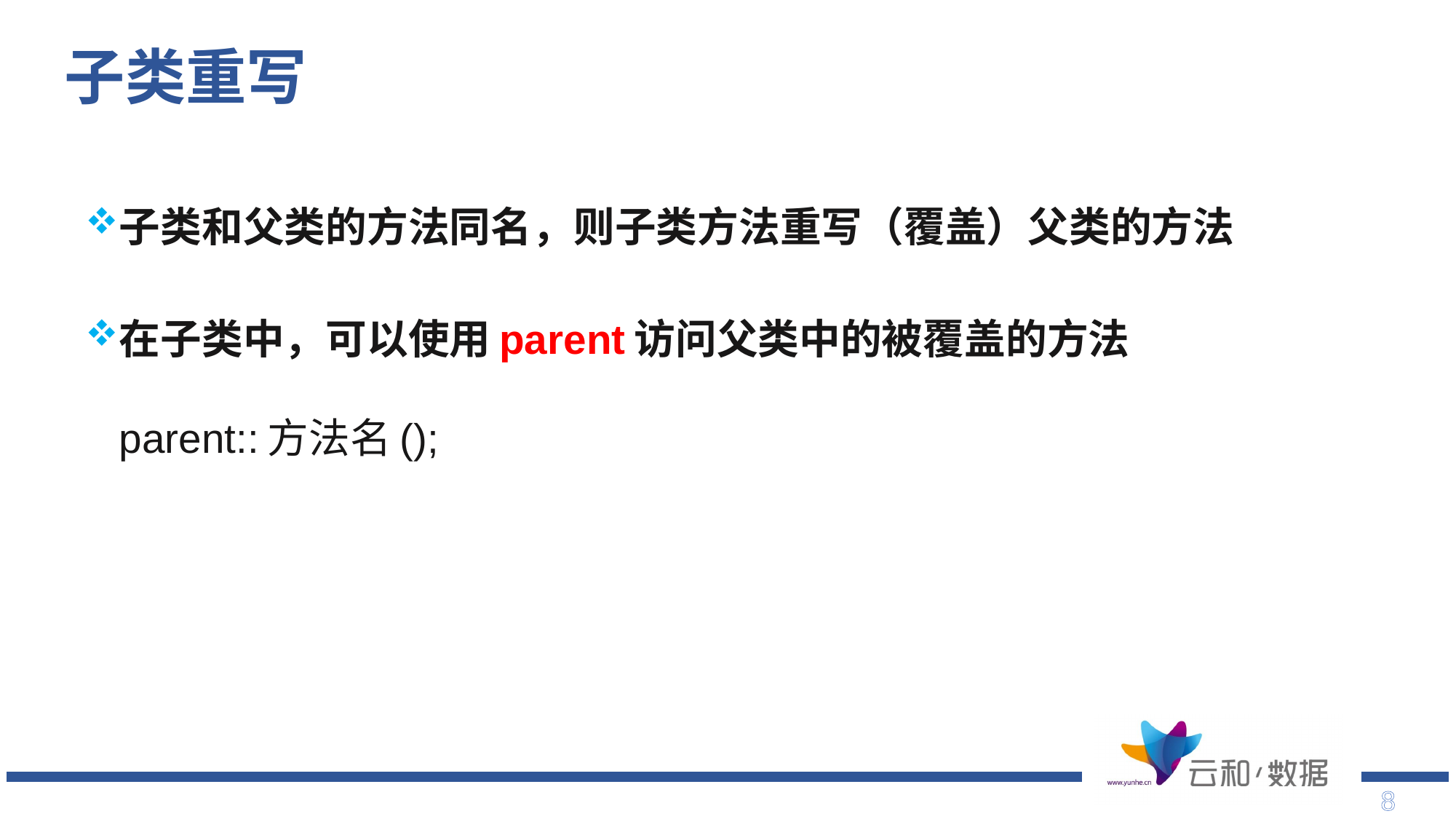

# 子类重写
子类和父类的方法同名，则子类方法重写（覆盖）父类的方法
在子类中，可以使用parent访问父类中的被覆盖的方法parent::方法名();